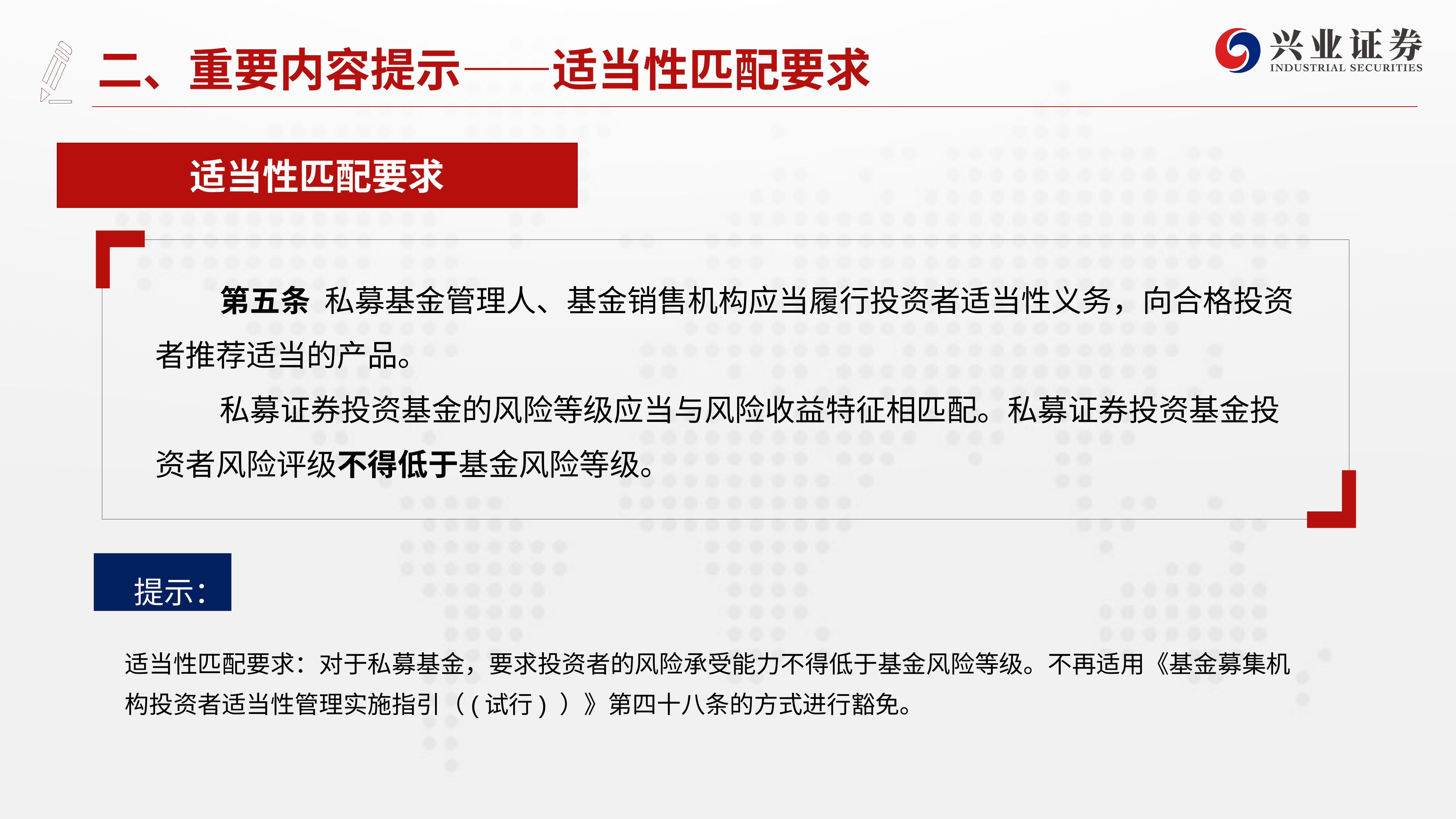

# 二、重要内容提示——适当性匹配要求
适当性匹配要求

第五条  私募基金管理人、基金销售机构应当履行投资者适当性义务，向合格投资者推荐适当的产品。
私募证券投资基金的风险等级应当与风险收益特征相匹配。私募证券投资基金投资者风险评级不得低于基金风险等级。

    提示：
适当性匹配要求：对于私募基金，要求投资者的风险承受能力不得低于基金风险等级。不再适用《基金募集机构投资者适当性管理实施指引（(试行) ）》第四十八条的方式进行豁免。